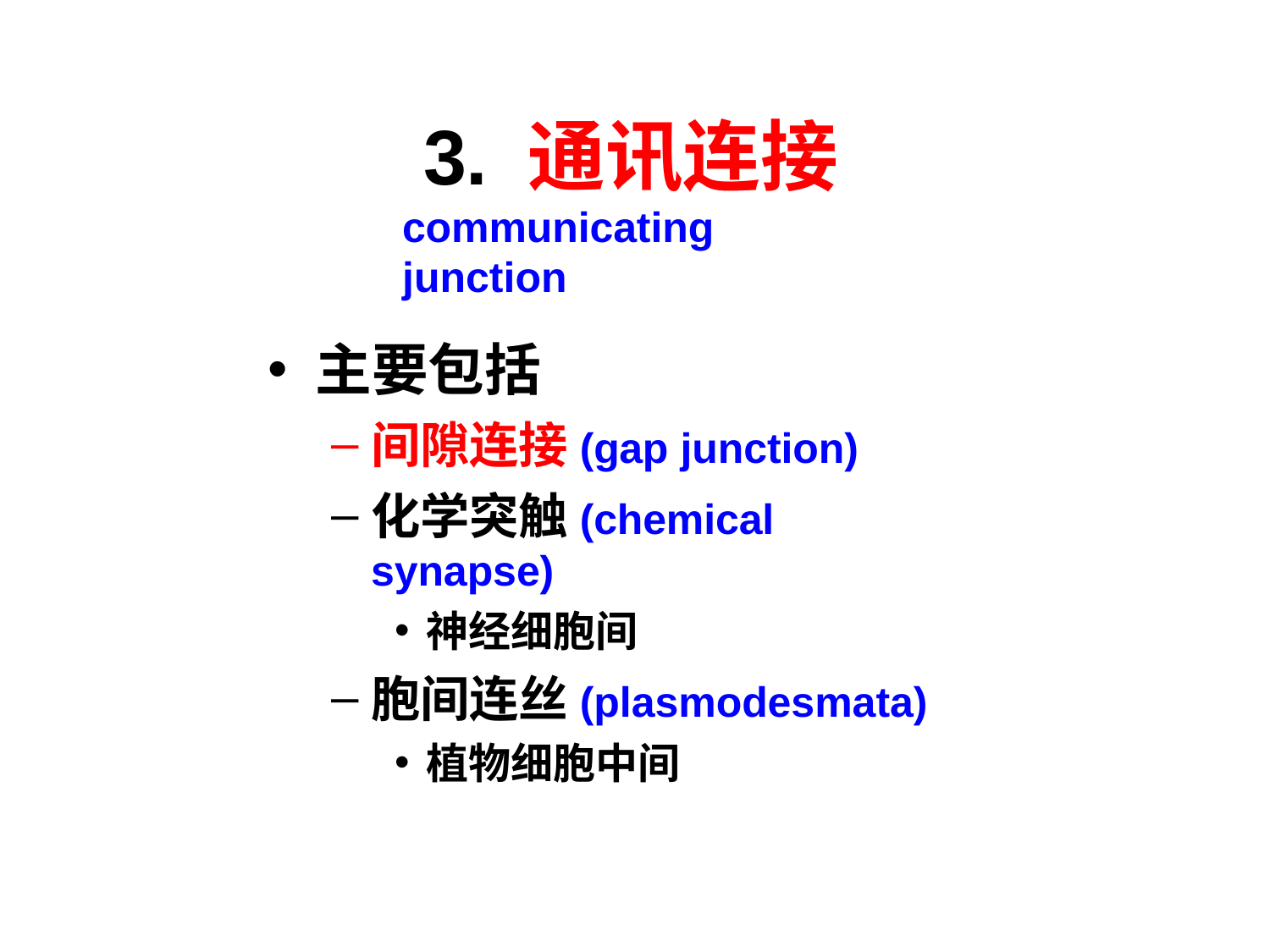

# 3. 通讯连接
communicating junction
主要包括
间隙连接(gap junction)
化学突触(chemical synapse)
神经细胞间
胞间连丝(plasmodesmata)
植物细胞中间